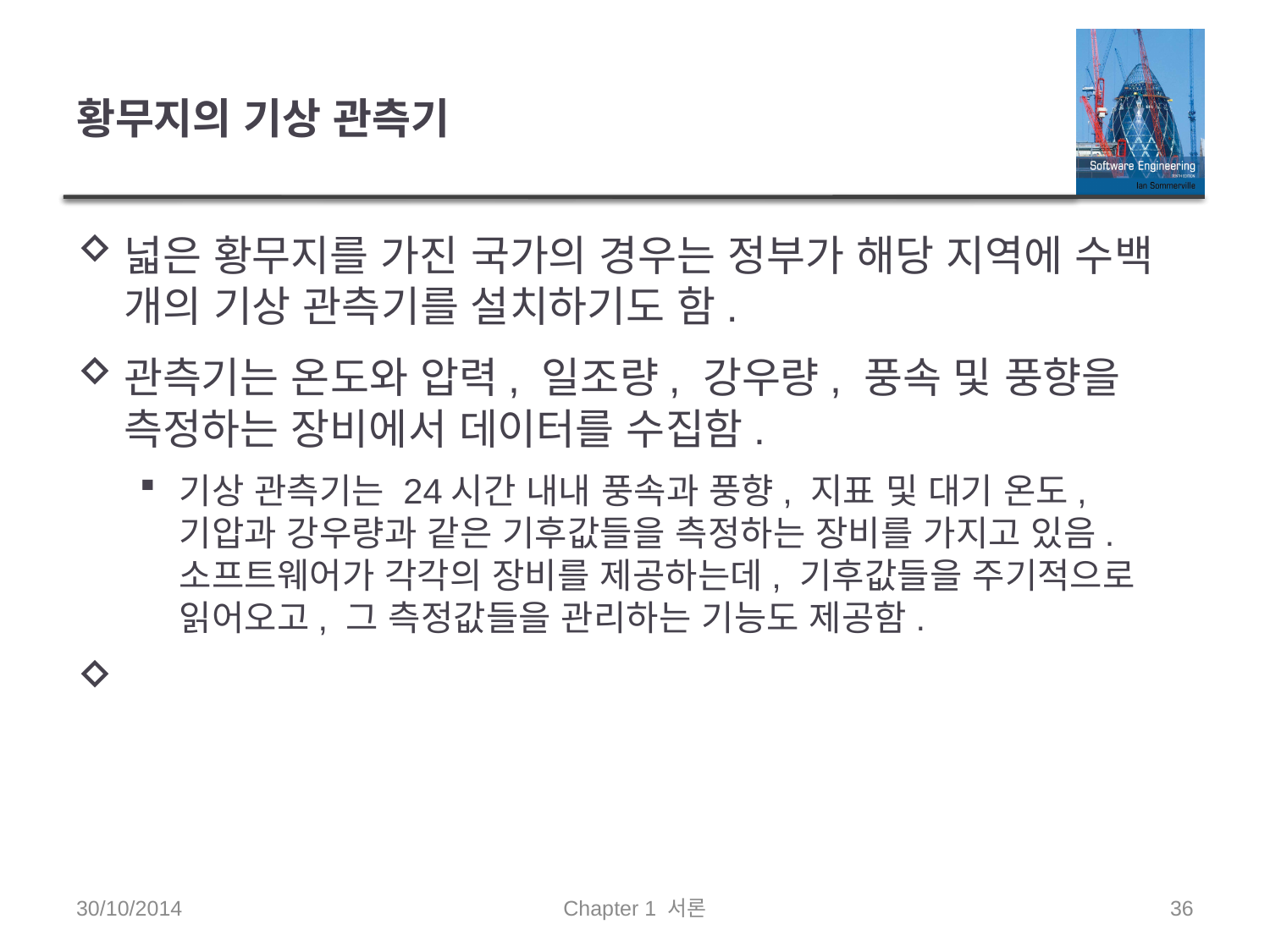

# 황무지의 기상 관측기
넓은 황무지를 가진 국가의 경우는 정부가 해당 지역에 수백 개의 기상 관측기를 설치하기도 함.
관측기는 온도와 압력, 일조량, 강우량, 풍속 및 풍향을 측정하는 장비에서 데이터를 수집함.
기상 관측기는 24시간 내내 풍속과 풍향, 지표 및 대기 온도, 기압과 강우량과 같은 기후값들을 측정하는 장비를 가지고 있음. 소프트웨어가 각각의 장비를 제공하는데, 기후값들을 주기적으로 읽어오고, 그 측정값들을 관리하는 기능도 제공함.

30/10/2014
Chapter 1 서론
36